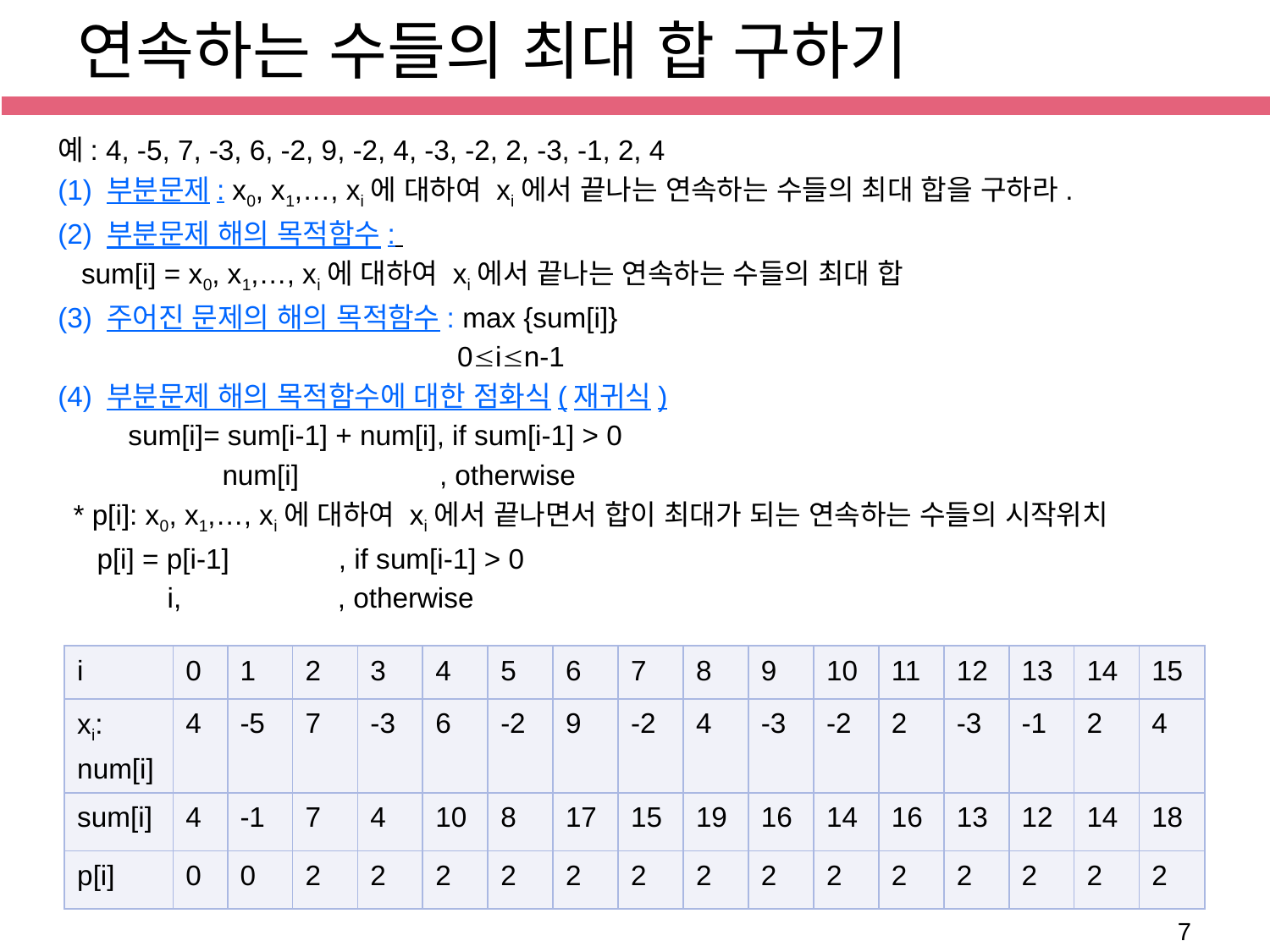

연속하는 수들의 최대 합 구하기
예: 4, -5, 7, -3, 6, -2, 9, -2, 4, -3, -2, 2, -3, -1, 2, 4
(1) 부분문제: x0, x1,…, xi에 대하여 xi에서 끝나는 연속하는 수들의 최대 합을 구하라.
(2) 부분문제 해의 목적함수:
   sum[i] = x0, x1,…, xi에 대하여 xi에서 끝나는 연속하는 수들의 최대 합
(3) 주어진 문제의 해의 목적함수: max {sum[i]}
                                                   0≤i≤n-1
(4) 부분문제 해의 목적함수에 대한 점화식(재귀식)
         sum[i]= sum[i-1] + num[i], if sum[i-1] > 0
                     num[i]                  , otherwise
  * p[i]: x0, x1,…, xi에 대하여 xi에서 끝나면서 합이 최대가 되는 연속하는 수들의 시작위치
     p[i] = p[i-1]              , if sum[i-1] > 0
              i,                    , otherwise

| i | 0 | 1 | 2 | 3 | 4 | 5 | 6 | 7 | 8 | 9 | 10 | 11 | 12 | 13 | 14 | 15 |
| --- | --- | --- | --- | --- | --- | --- | --- | --- | --- | --- | --- | --- | --- | --- | --- | --- |
| xi: num[i] | 4 | -5 | 7 | -3 | 6 | -2 | 9 | -2 | 4 | -3 | -2 | 2 | -3 | -1 | 2 | 4 |
| sum[i] | 4 | -1 | 7 | 4 | 10 | 8 | 17 | 15 | 19 | 16 | 14 | 16 | 13 | 12 | 14 | 18 |
| p[i] | 0 | 0 | 2 | 2 | 2 | 2 | 2 | 2 | 2 | 2 | 2 | 2 | 2 | 2 | 2 | 2 |